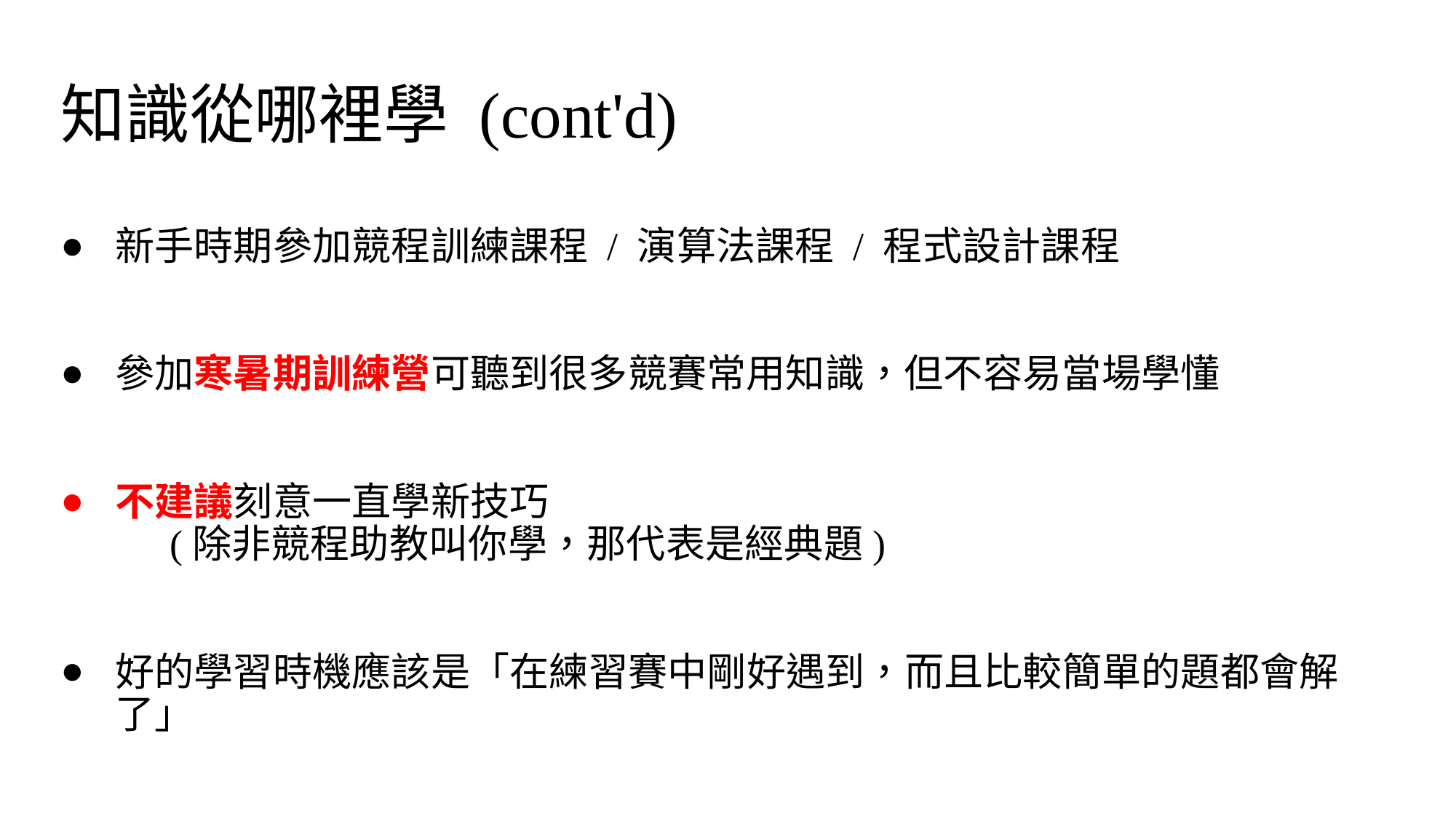

# 知識從哪裡學 (cont'd)
新手時期參加競程訓練課程 / 演算法課程 / 程式設計課程

參加寒暑期訓練營可聽到很多競賽常用知識，但不容易當場學懂

不建議刻意一直學新技巧
	(除非競程助教叫你學，那代表是經典題)

好的學習時機應該是「在練習賽中剛好遇到，而且比較簡單的題都會解了」